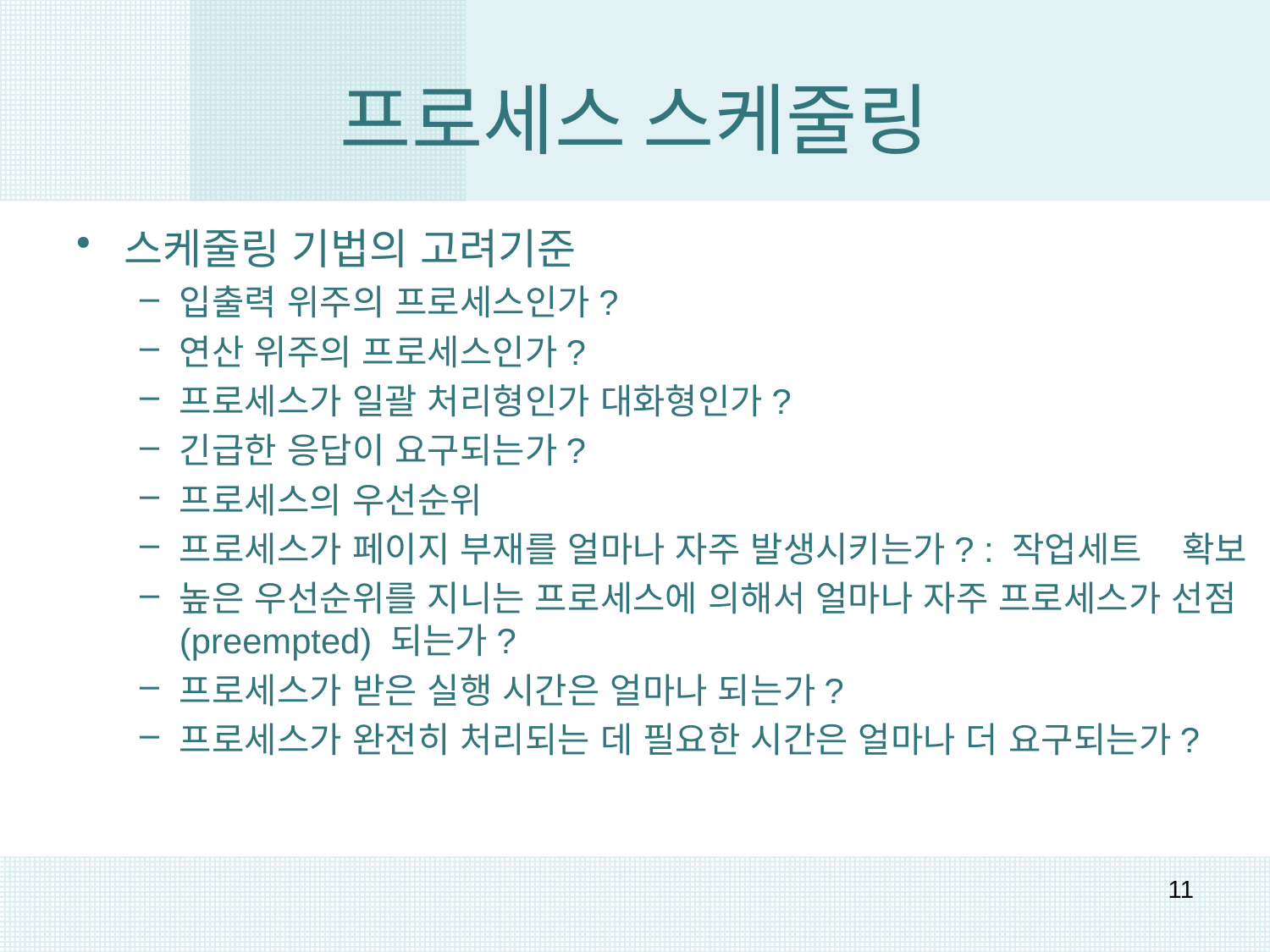

# 프로세스 스케줄링
스케줄링 기법의 고려기준
입출력 위주의 프로세스인가?
연산 위주의 프로세스인가?
프로세스가 일괄 처리형인가 대화형인가?
긴급한 응답이 요구되는가?
프로세스의 우선순위
프로세스가 페이지 부재를 얼마나 자주 발생시키는가? : 작업세트    확보
높은 우선순위를 지니는 프로세스에 의해서 얼마나 자주 프로세스가 선점(preempted) 되는가?
프로세스가 받은 실행 시간은 얼마나 되는가?
프로세스가 완전히 처리되는 데 필요한 시간은 얼마나 더 요구되는가?

11